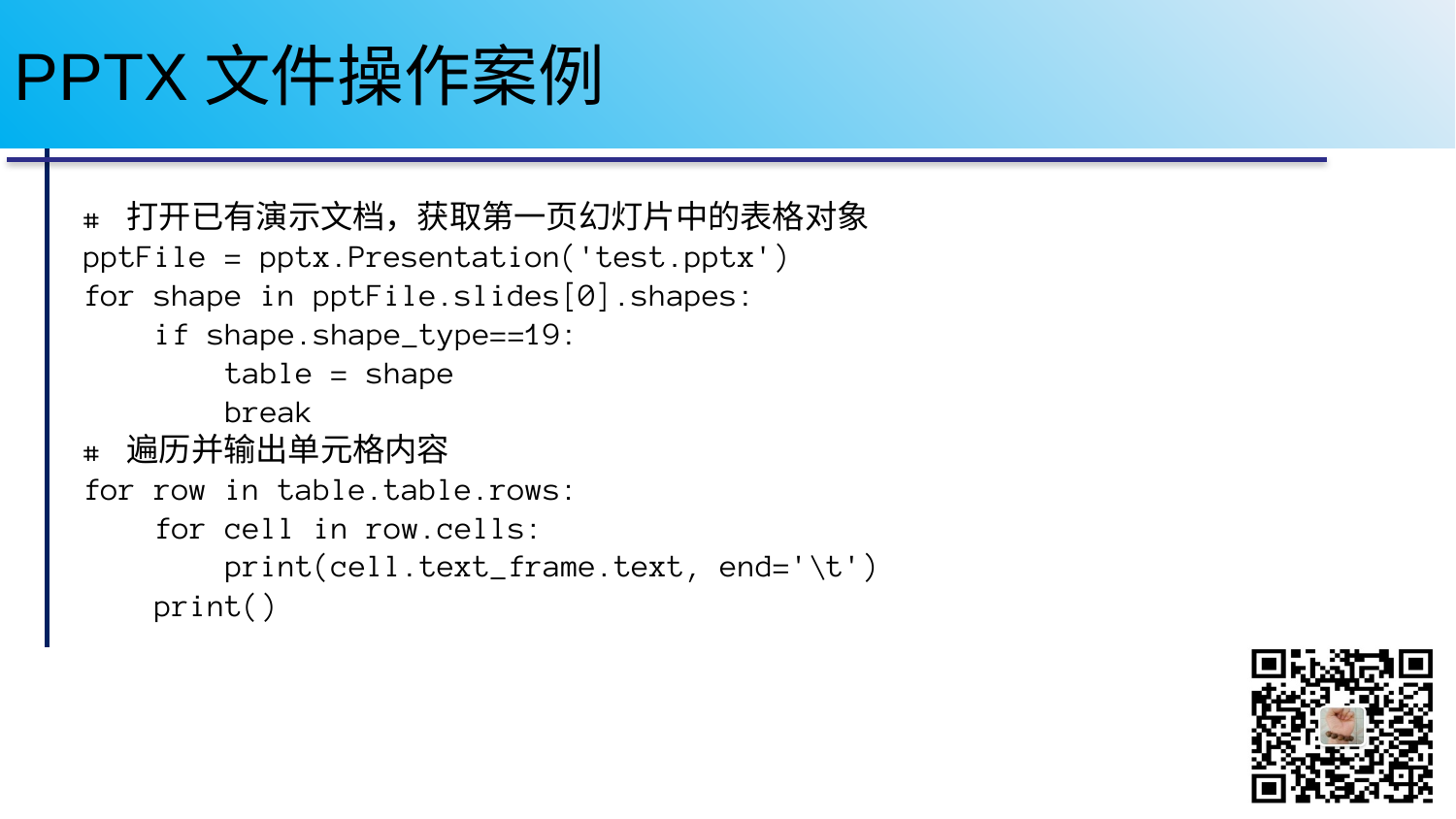

# PPTX文件操作案例
# 打开已有演示文档，获取第一页幻灯片中的表格对象
pptFile = pptx.Presentation('test.pptx')
for shape in pptFile.slides[0].shapes:
    if shape.shape_type==19:
        table = shape
        break
# 遍历并输出单元格内容
for row in table.table.rows:
    for cell in row.cells:
        print(cell.text_frame.text, end='\t')
    print()